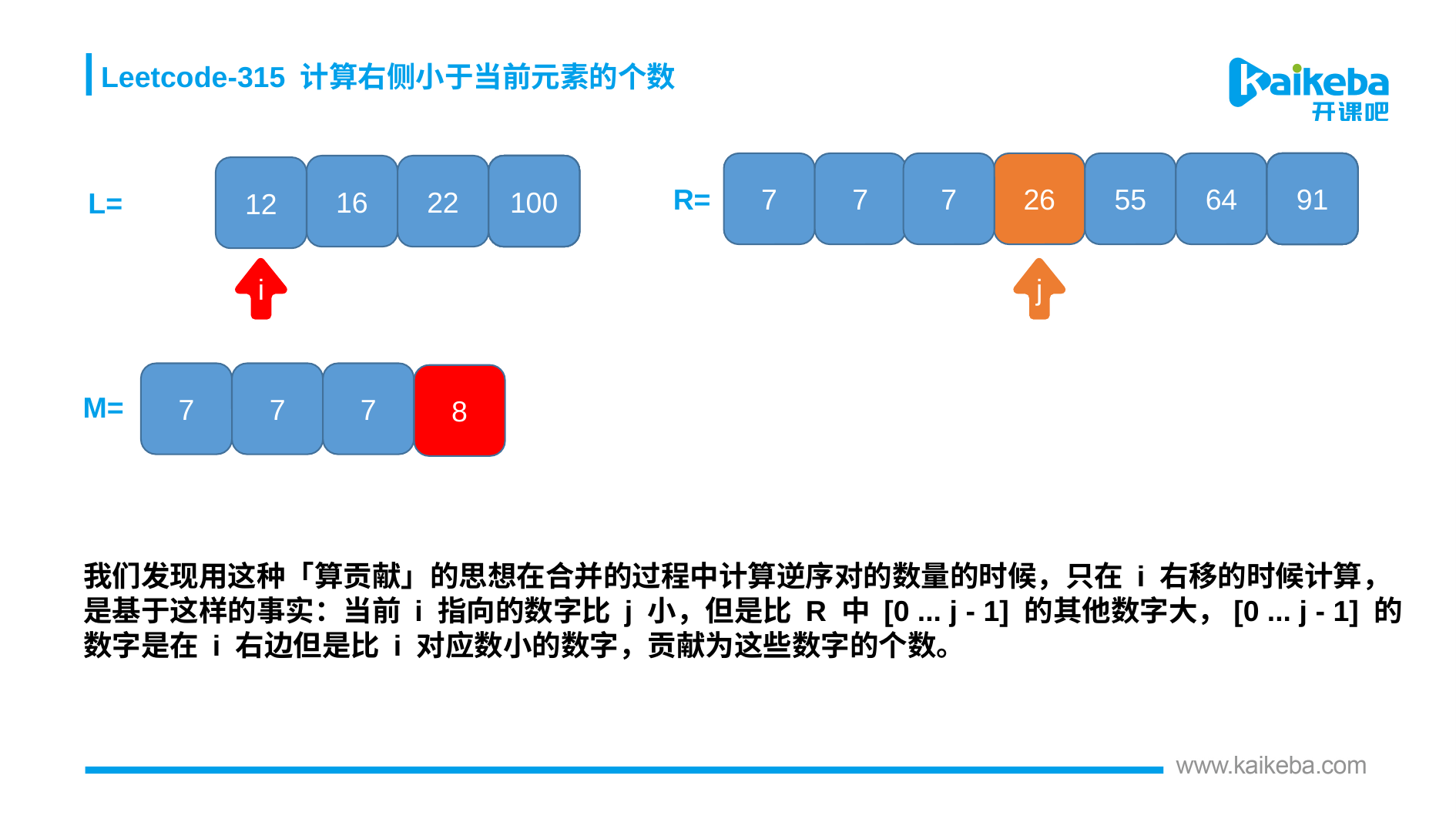

Leetcode-315 计算右侧小于当前元素的个数

26
55
64

91
7
7
7
16
22

100
12
R=
L=
i
j
7
7
7
8
M=
我们发现用这种「算贡献」的思想在合并的过程中计算逆序对的数量的时候，只在 i 右移的时候计算，是基于这样的事实：当前 i 指向的数字比 j 小，但是比 R 中 [0 ... j - 1] 的其他数字大，[0 ... j - 1] 的数字是在 i 右边但是比 i 对应数小的数字，贡献为这些数字的个数。